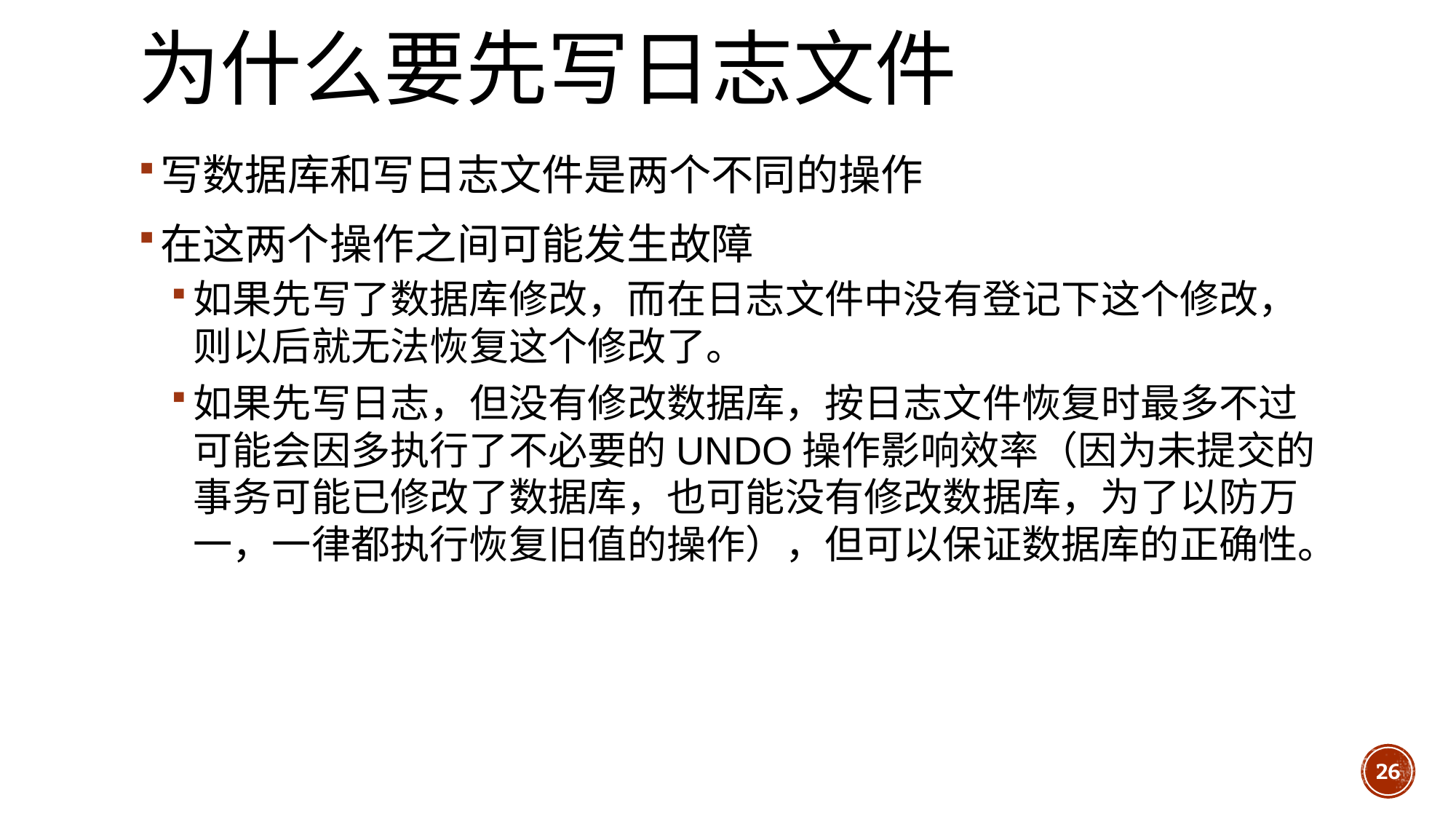

# 为什么要先写日志文件
写数据库和写日志文件是两个不同的操作
在这两个操作之间可能发生故障
如果先写了数据库修改，而在日志文件中没有登记下这个修改，则以后就无法恢复这个修改了。
如果先写日志，但没有修改数据库，按日志文件恢复时最多不过可能会因多执行了不必要的UNDO操作影响效率（因为未提交的事务可能已修改了数据库，也可能没有修改数据库，为了以防万一，一律都执行恢复旧值的操作），但可以保证数据库的正确性。

26